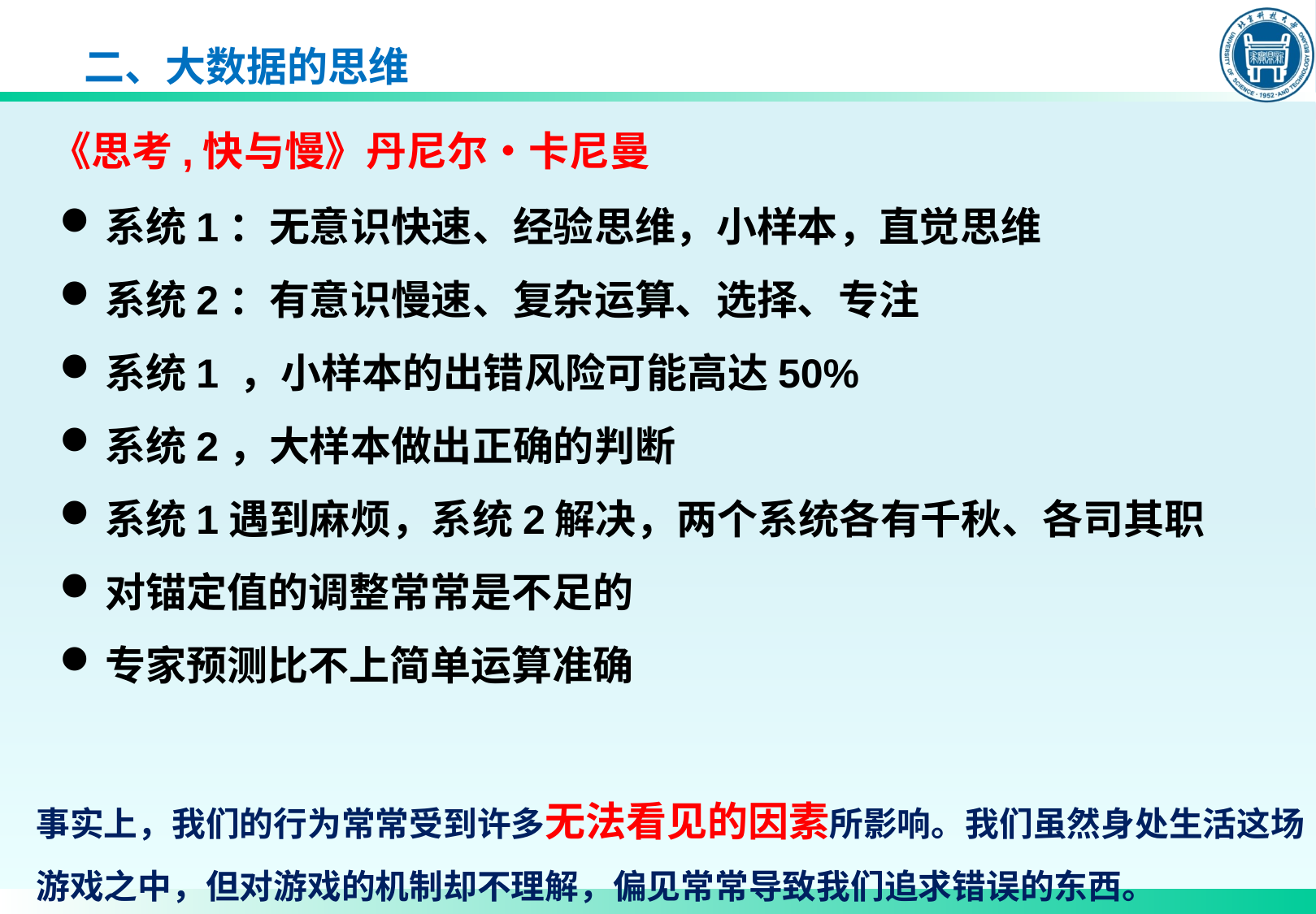

二、大数据的思维
《思考,快与慢》丹尼尔•卡尼曼
系统1：无意识快速、经验思维，小样本，直觉思维
系统2：有意识慢速、复杂运算、选择、专注
系统1 ，小样本的出错风险可能高达50%
系统2，大样本做出正确的判断
系统1遇到麻烦，系统2解决，两个系统各有千秋、各司其职
对锚定值的调整常常是不足的
专家预测比不上简单运算准确
事实上，我们的行为常常受到许多无法看见的因素所影响。我们虽然身处生活这场游戏之中，但对游戏的机制却不理解，偏见常常导致我们追求错误的东西。